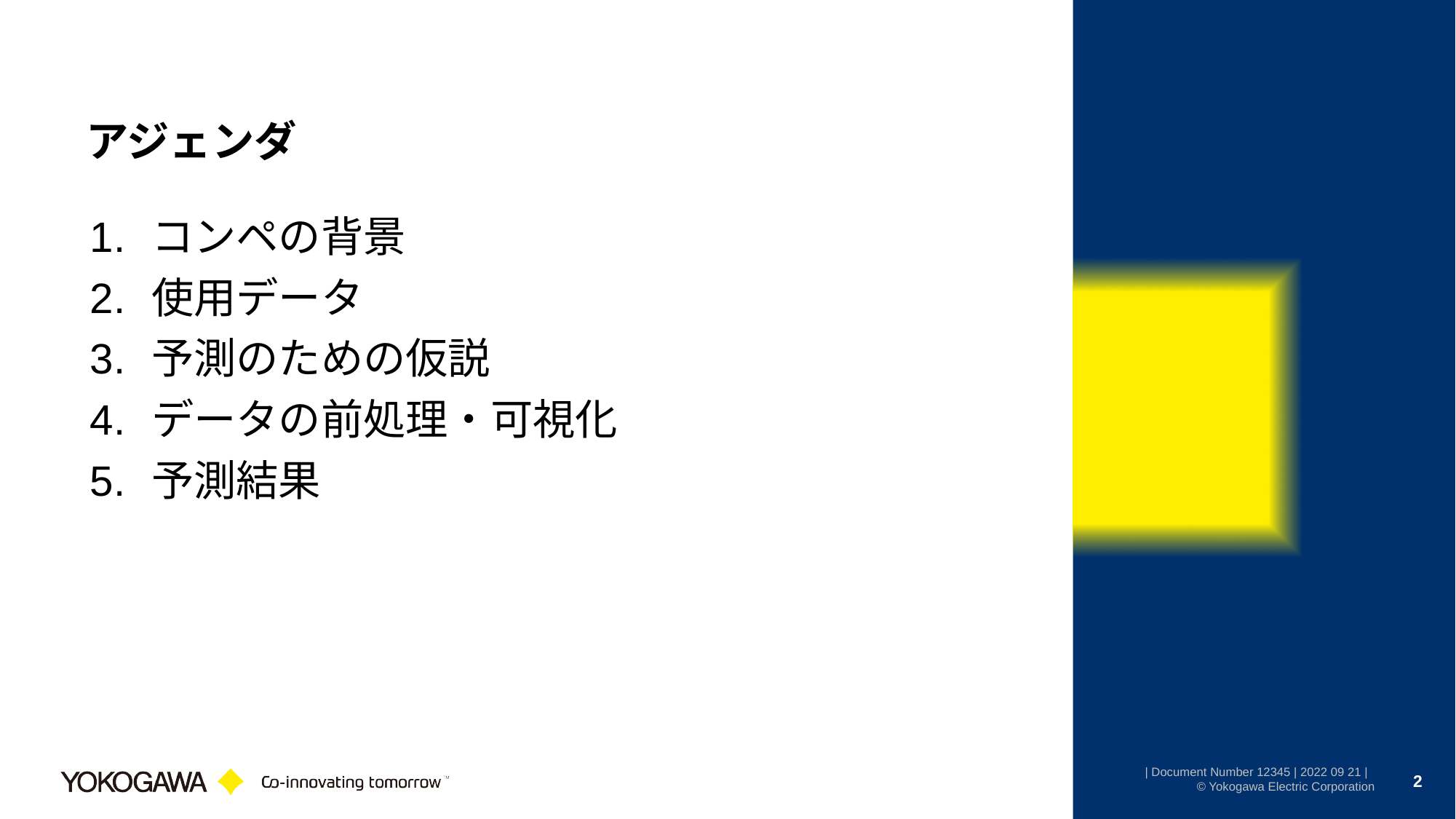

# アジェンダ
コンペの背景
使用データ
予測のための仮説
データの前処理・可視化
予測結果
2